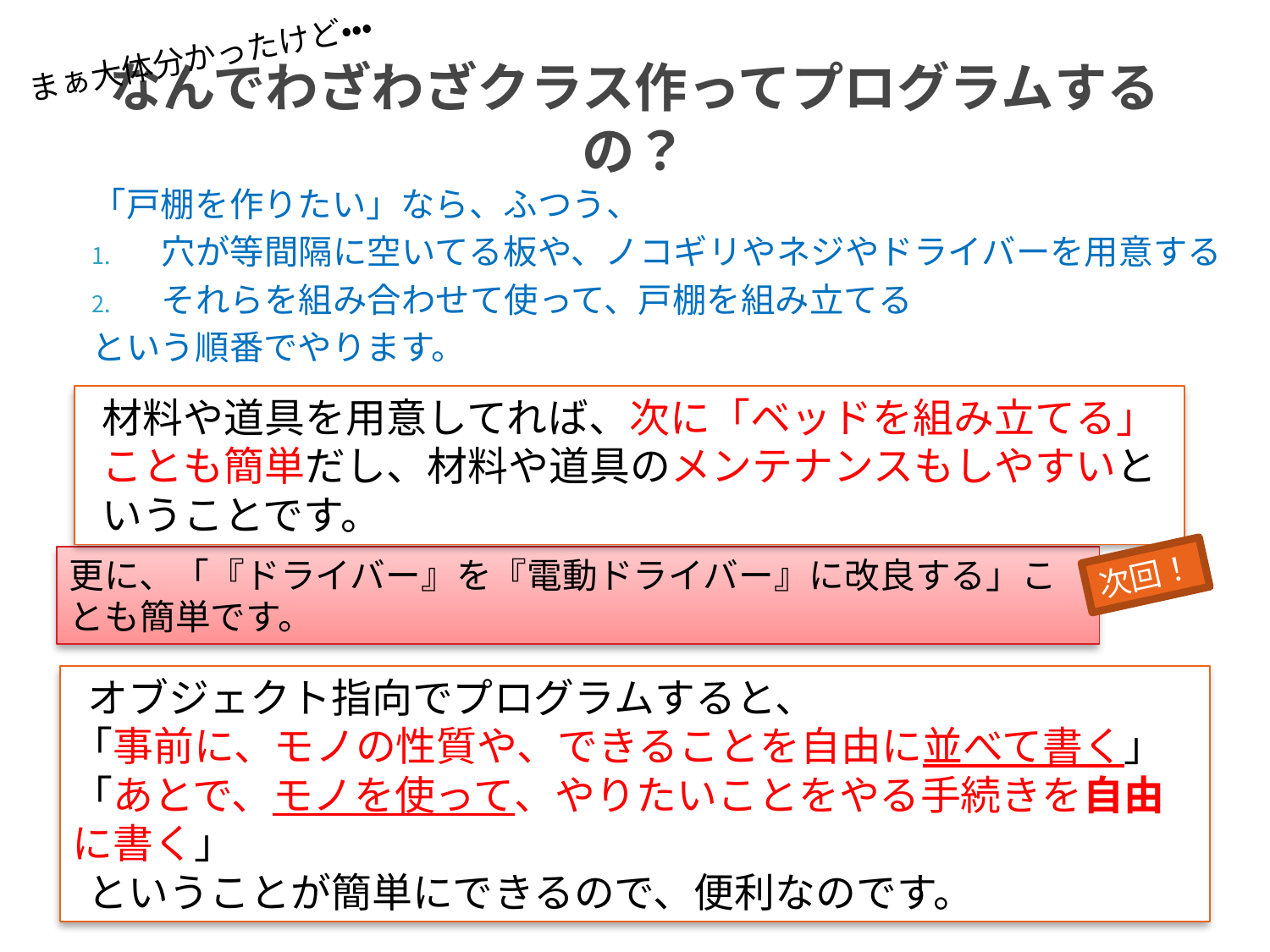

まぁ大体分かったけど・・・
# なんでわざわざクラス作ってプログラムするの？
「戸棚を作りたい」なら、ふつう、
穴が等間隔に空いてる板や、ノコギリやネジやドライバーを用意する
それらを組み合わせて使って、戸棚を組み立てる
という順番でやります。

材料や道具を用意してれば、次に「ベッドを組み立てる」ことも簡単だし、材料や道具のメンテナンスもしやすいということです。
更に、「『ドライバー』を『電動ドライバー』に改良する」ことも簡単です。
次回！
オブジェクト指向でプログラムすると、
「事前に、モノの性質や、できることを自由に並べて書く」
「あとで、モノを使って、やりたいことをやる手続きを自由に書く」
ということが簡単にできるので、便利なのです。